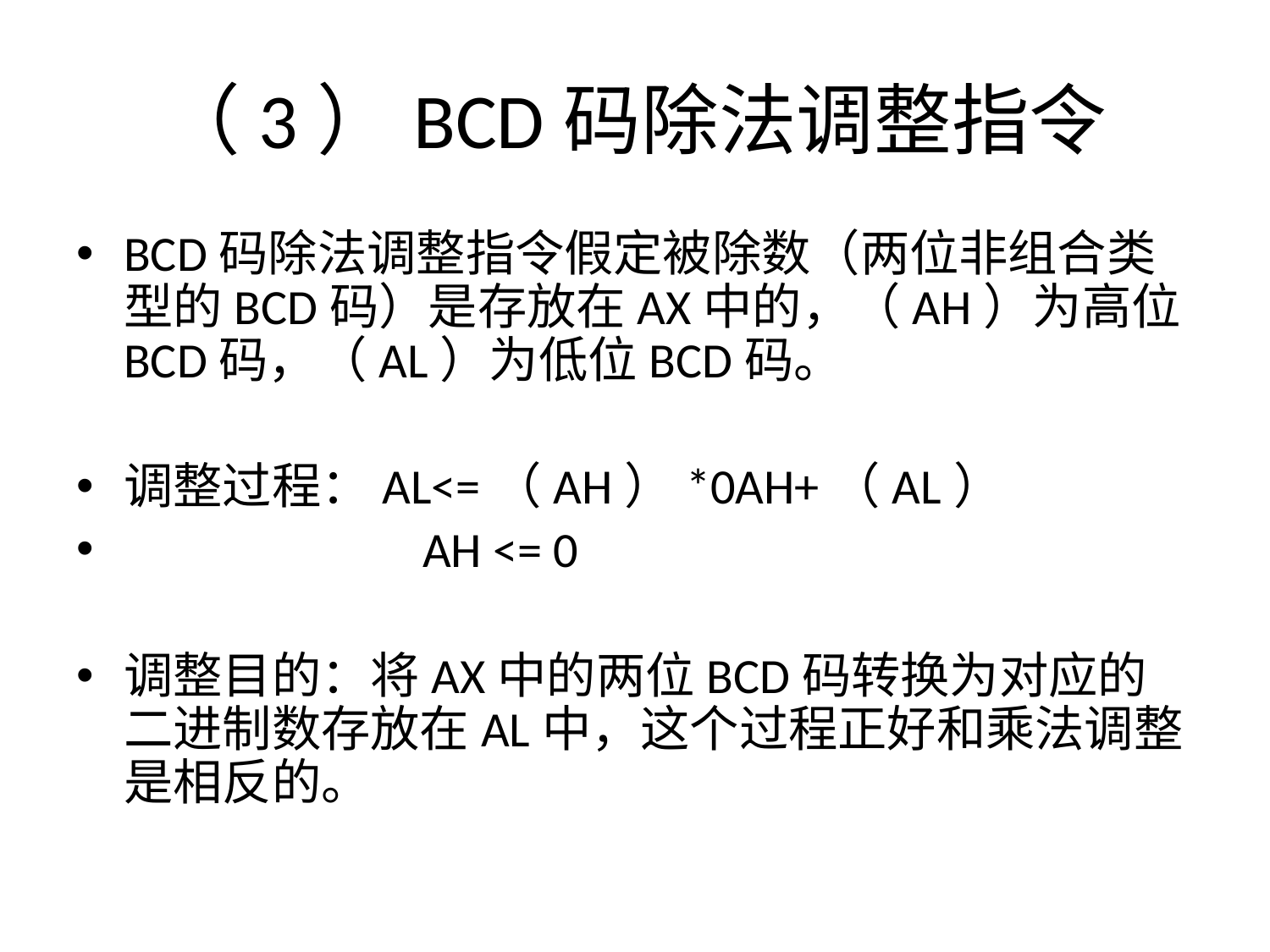

# （3）BCD码除法调整指令
BCD码除法调整指令假定被除数（两位非组合类型的BCD码）是存放在AX中的，（AH）为高位BCD码，（AL）为低位BCD码。

调整过程：AL<=（AH）*0AH+（AL）
 		    AH <= 0

调整目的：将AX中的两位BCD码转换为对应的二进制数存放在AL中，这个过程正好和乘法调整是相反的。